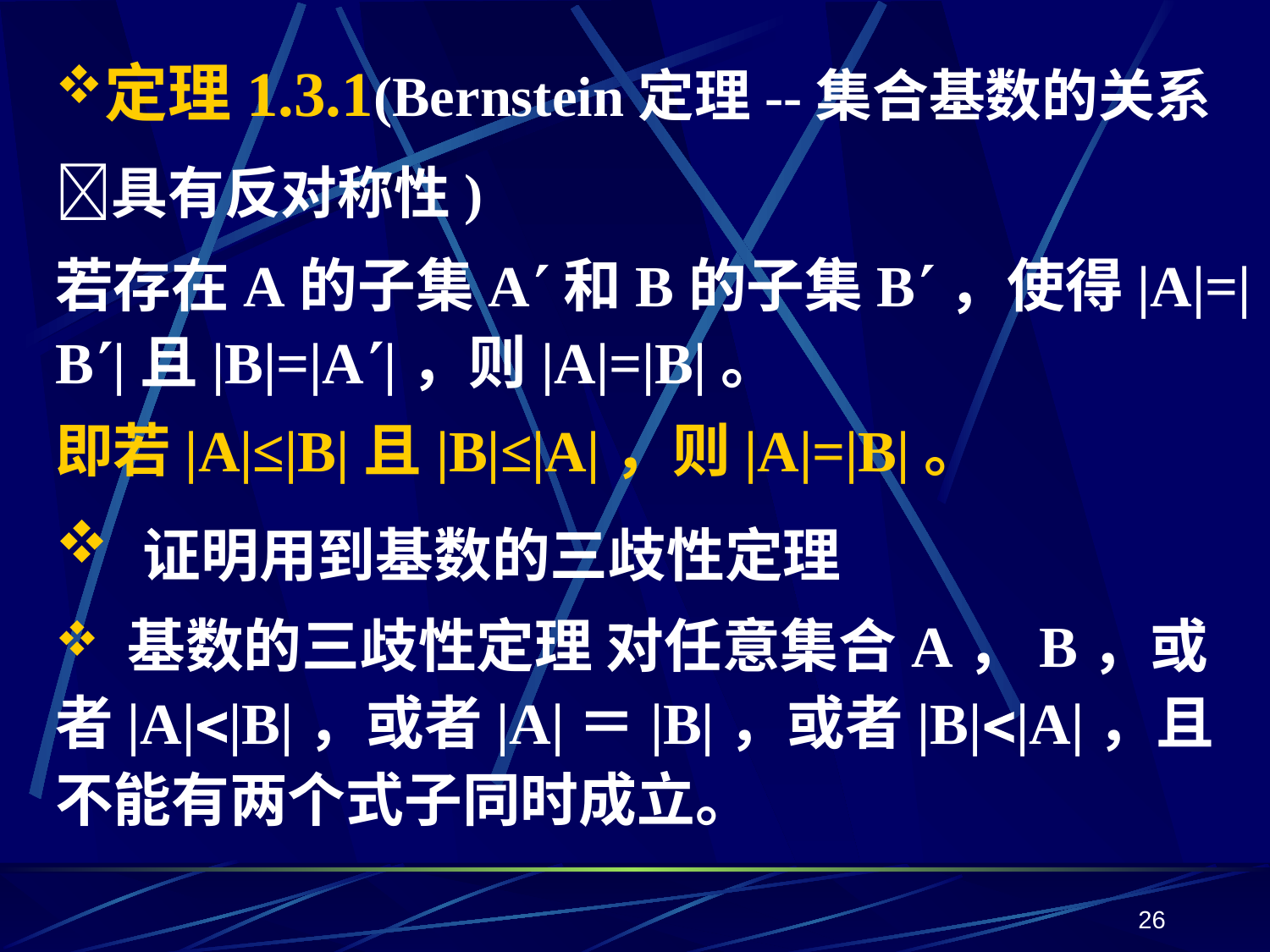

定理1.3.1(Bernstein定理--集合基数的关系≤具有反对称性)
若存在A的子集A′和B的子集B′，使得|A|=|B′|且|B|=|A′|，则|A|=|B|。
即若|A|≤|B|且|B|≤|A|，则|A|=|B|。
 证明用到基数的三歧性定理
 基数的三歧性定理 对任意集合A，B，或者|A|<|B|，或者|A|＝|B|，或者|B|<|A|，且不能有两个式子同时成立。
26